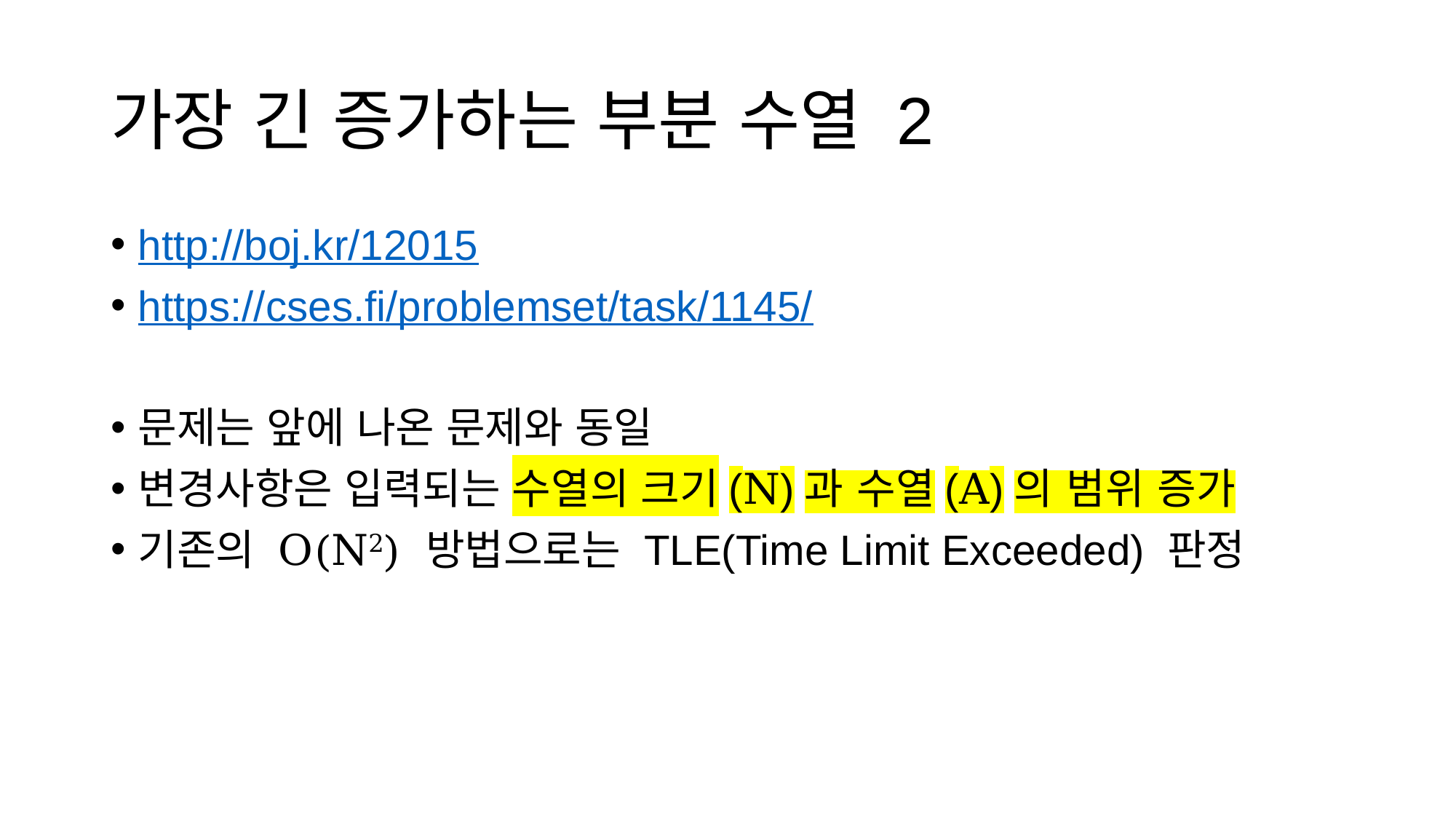

# 가장 긴 증가하는 부분 수열 2
http://boj.kr/12015
https://cses.fi/problemset/task/1145/

문제는 앞에 나온 문제와 동일
변경사항은 입력되는 수열의 크기(N)과 수열(A)의 범위 증가
기존의 O(N2) 방법으로는 TLE(Time Limit Exceeded) 판정